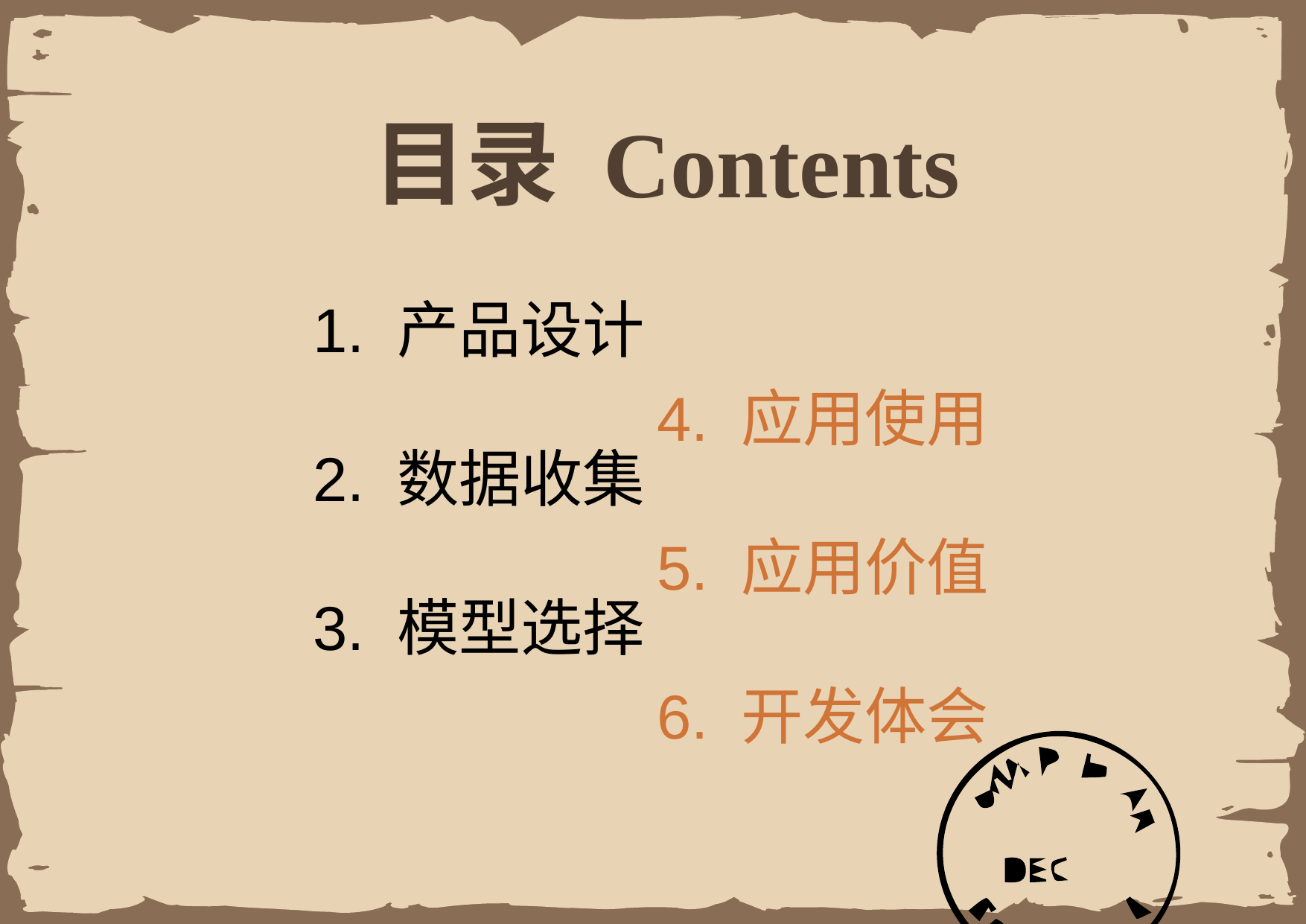

1. 产品设计
2. 数据收集
3. 模型选择

# 目录 Contents
4. 应用使用
5. 应用价值
6. 开发体会